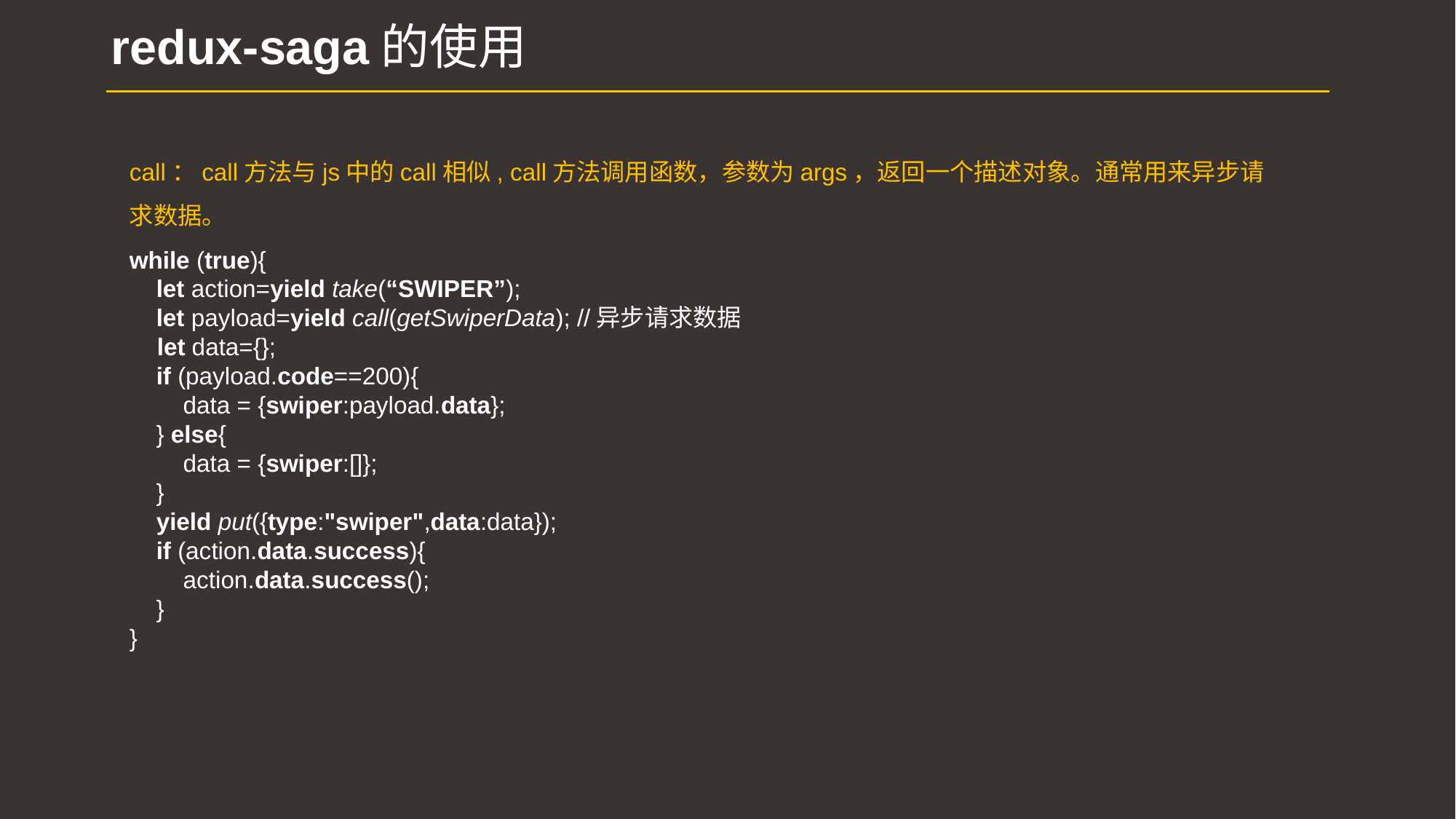

# redux-saga的使用
call：call方法与js中的call相似, call方法调用函数，参数为args，返回一个描述对象。通常用来异步请求数据。
while (true){
    let action=yield take(“SWIPER”);
    let payload=yield call(getSwiperData); //异步请求数据
    let data={};
    if (payload.code==200){
        data = {swiper:payload.data};
    } else{
        data = {swiper:[]};
    }
    yield put({type:"swiper",data:data});
    if (action.data.success){
        action.data.success();
    }
}